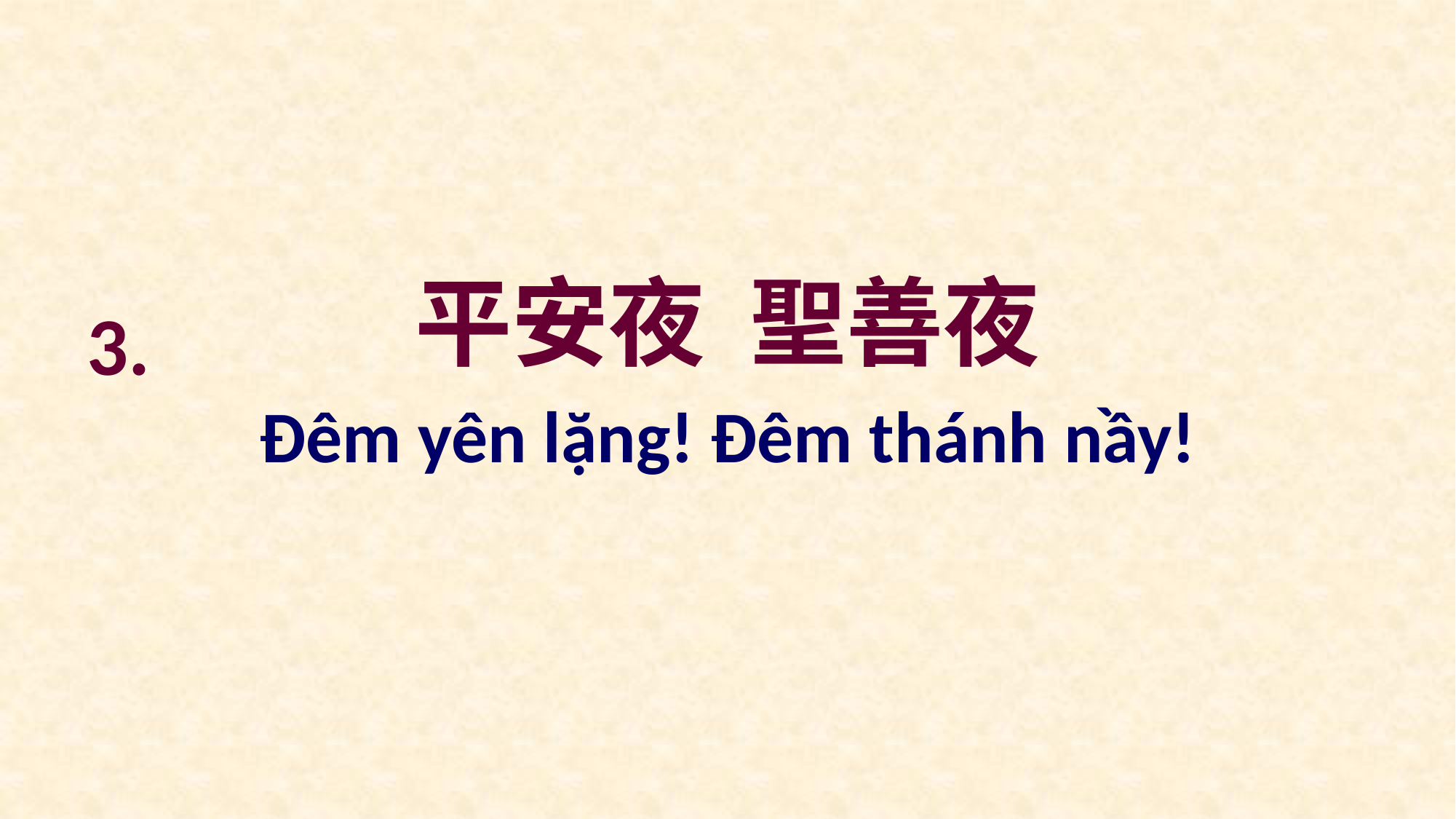

平安夜  聖善夜
3.
Đêm yên lặng! Đêm thánh nầy!